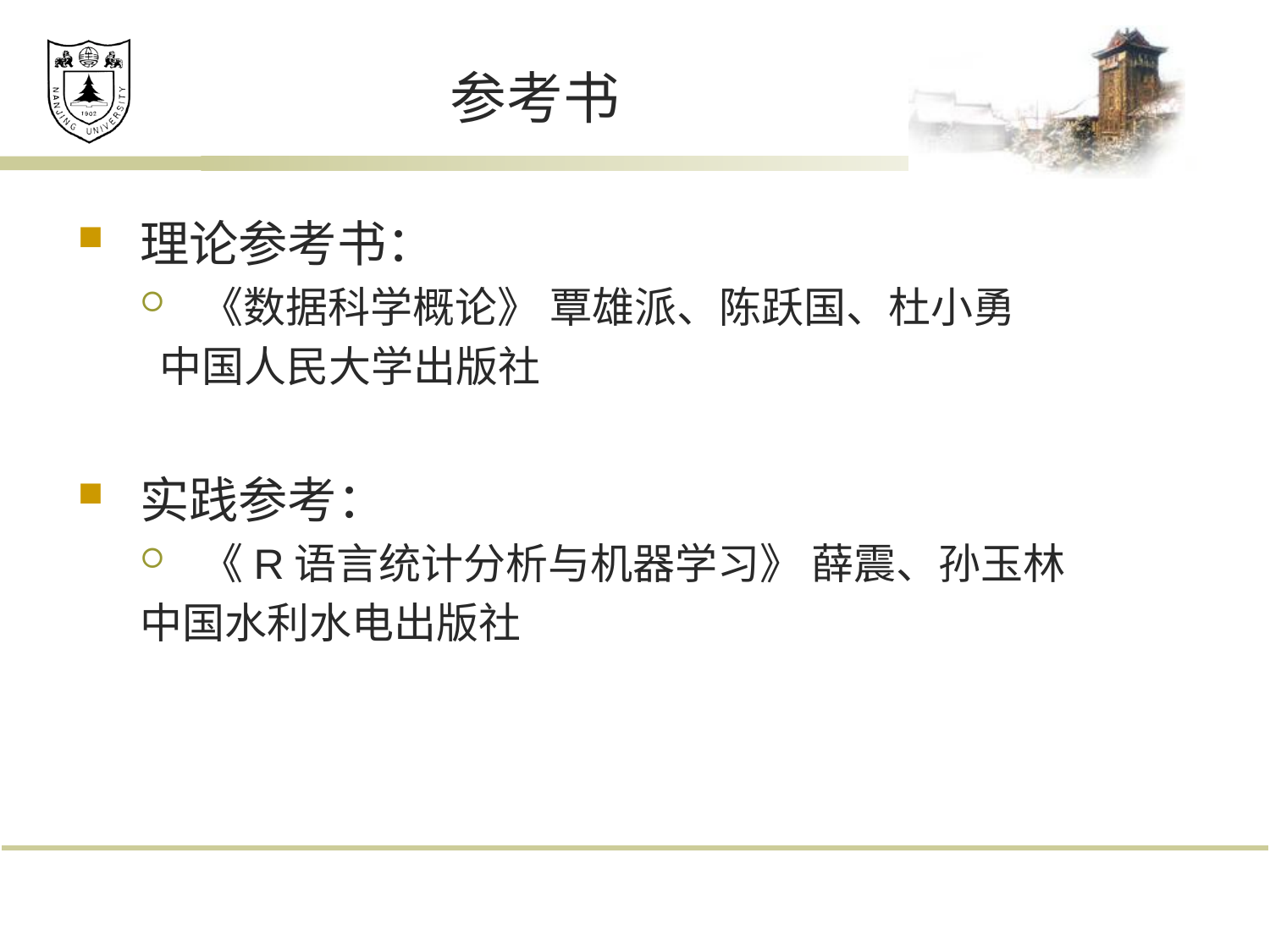

# 参考书
理论参考书：
《数据科学概论》 覃雄派、陈跃国、杜小勇
 中国人民大学出版社

实践参考：
《R语言统计分析与机器学习》 薛震、孙玉林
中国水利水电出版社